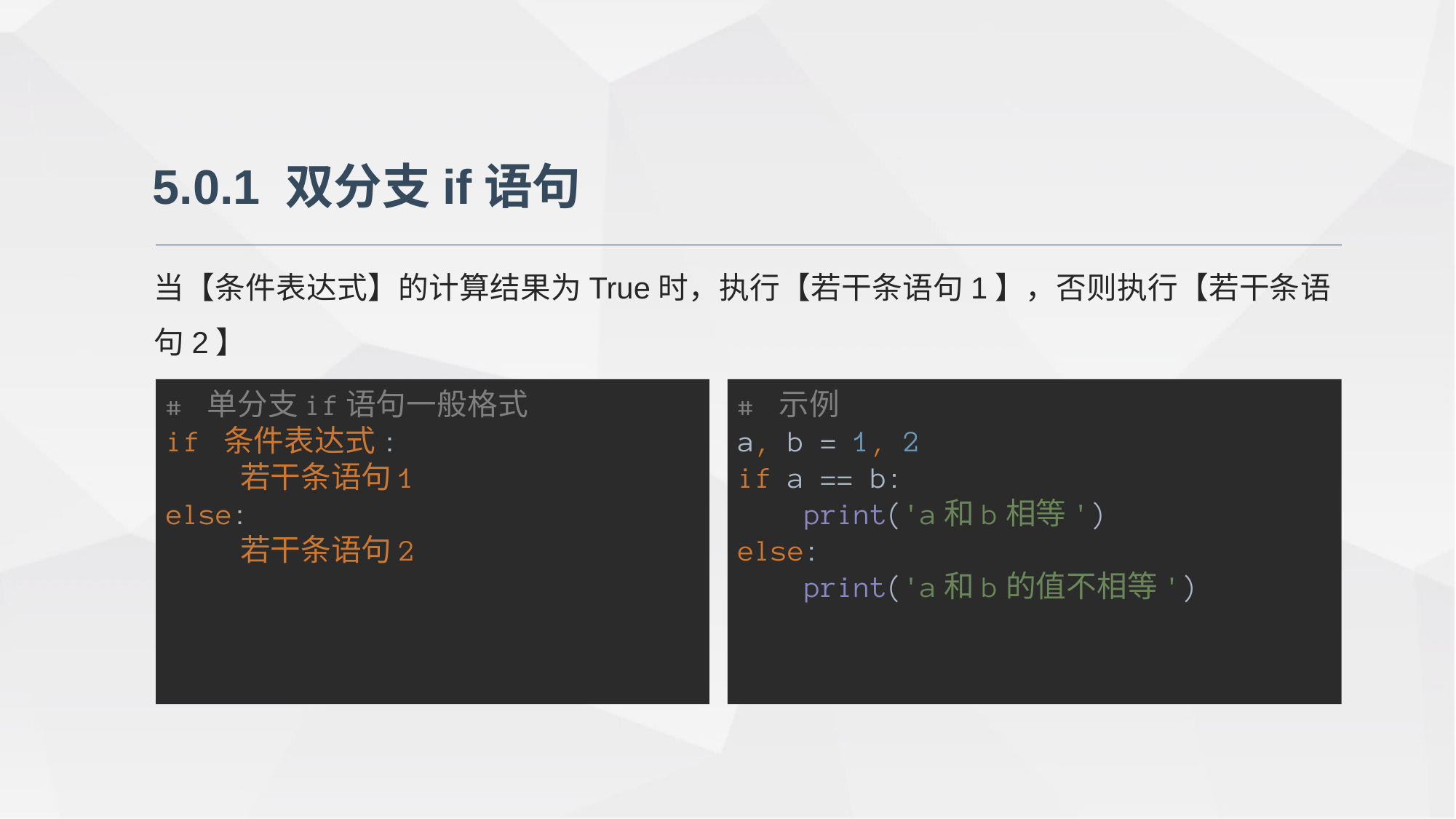

5.0.1 双分支if语句
当【条件表达式】的计算结果为True时，执行【若干条语句1】，否则执行【若干条语句2】
# 单分支if语句一般格式 if 条件表达式: 若干条语句1 else: 若干条语句2
# 示例 a, b = 1, 2 if a == b: print('a和b相等') else: print('a和b的值不相等')